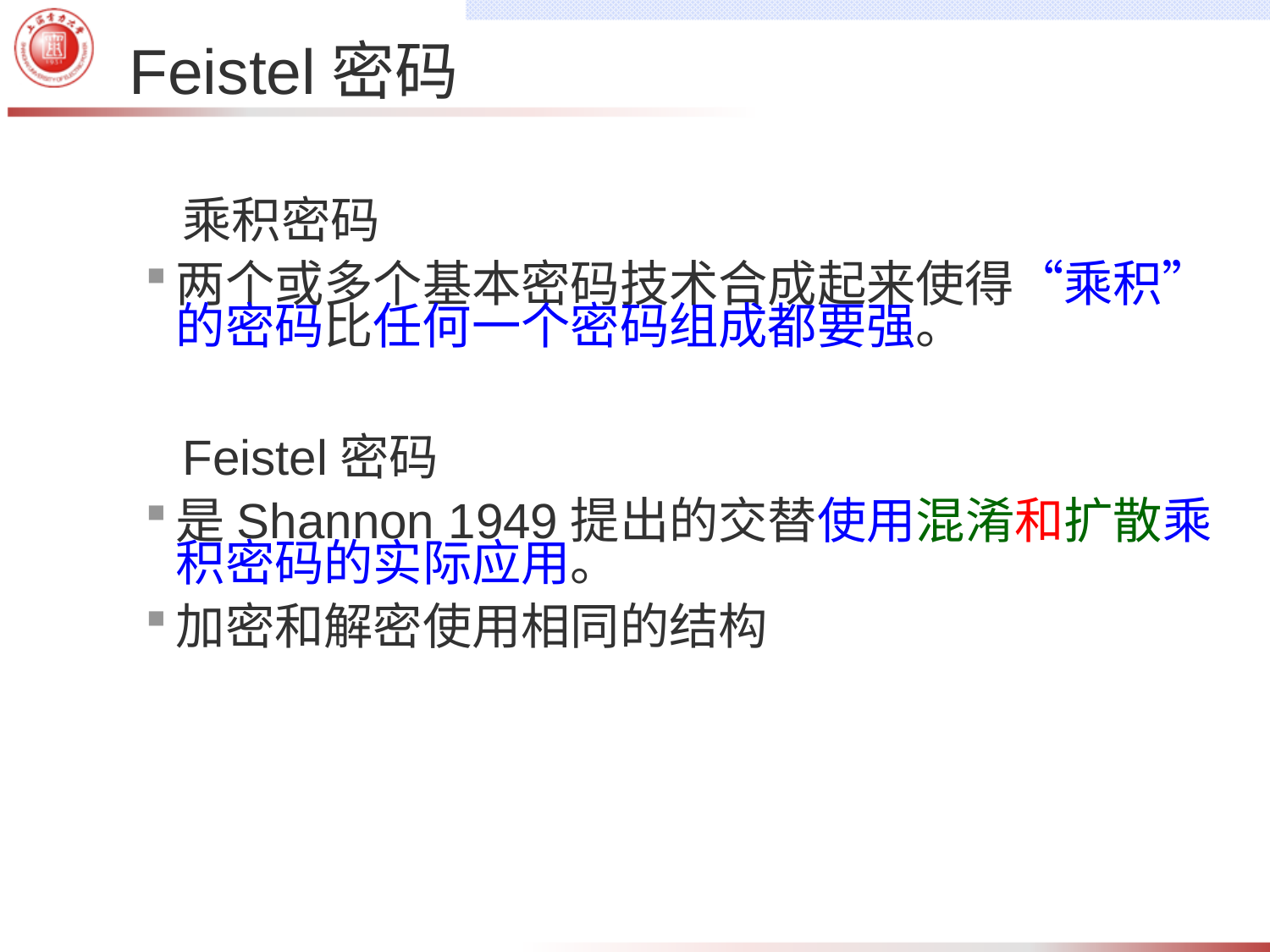

# Feistel密码
乘积密码
两个或多个基本密码技术合成起来使得“乘积”的密码比任何一个密码组成都要强。

Feistel密码
是Shannon 1949提出的交替使用混淆和扩散乘积密码的实际应用。
加密和解密使用相同的结构